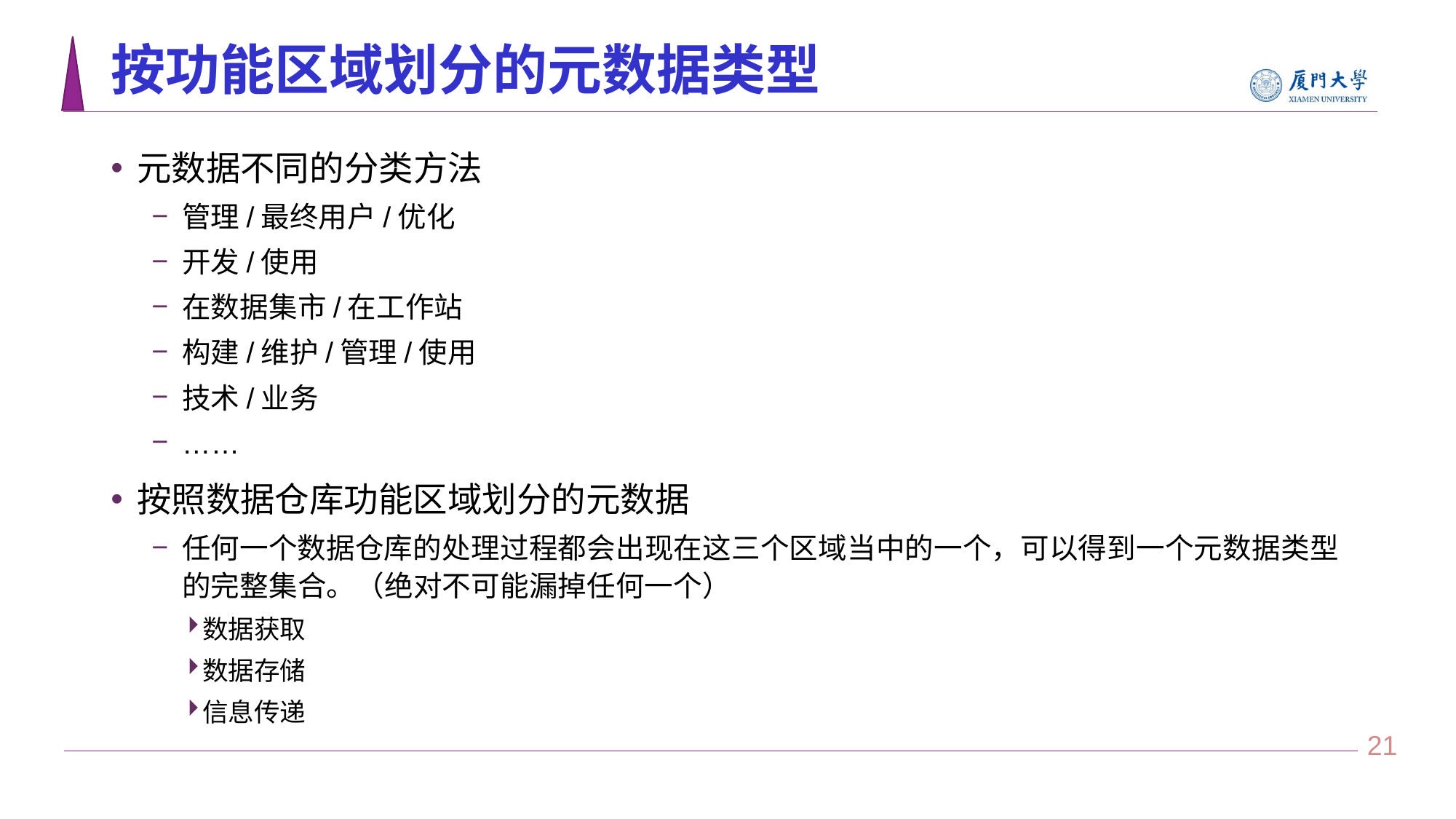

# 按功能区域划分的元数据类型
元数据不同的分类方法
管理/最终用户/优化
开发/使用
在数据集市/在工作站
构建/维护/管理/使用
技术/业务
……
按照数据仓库功能区域划分的元数据
任何一个数据仓库的处理过程都会出现在这三个区域当中的一个，可以得到一个元数据类型的完整集合。（绝对不可能漏掉任何一个）
数据获取
数据存储
信息传递
21